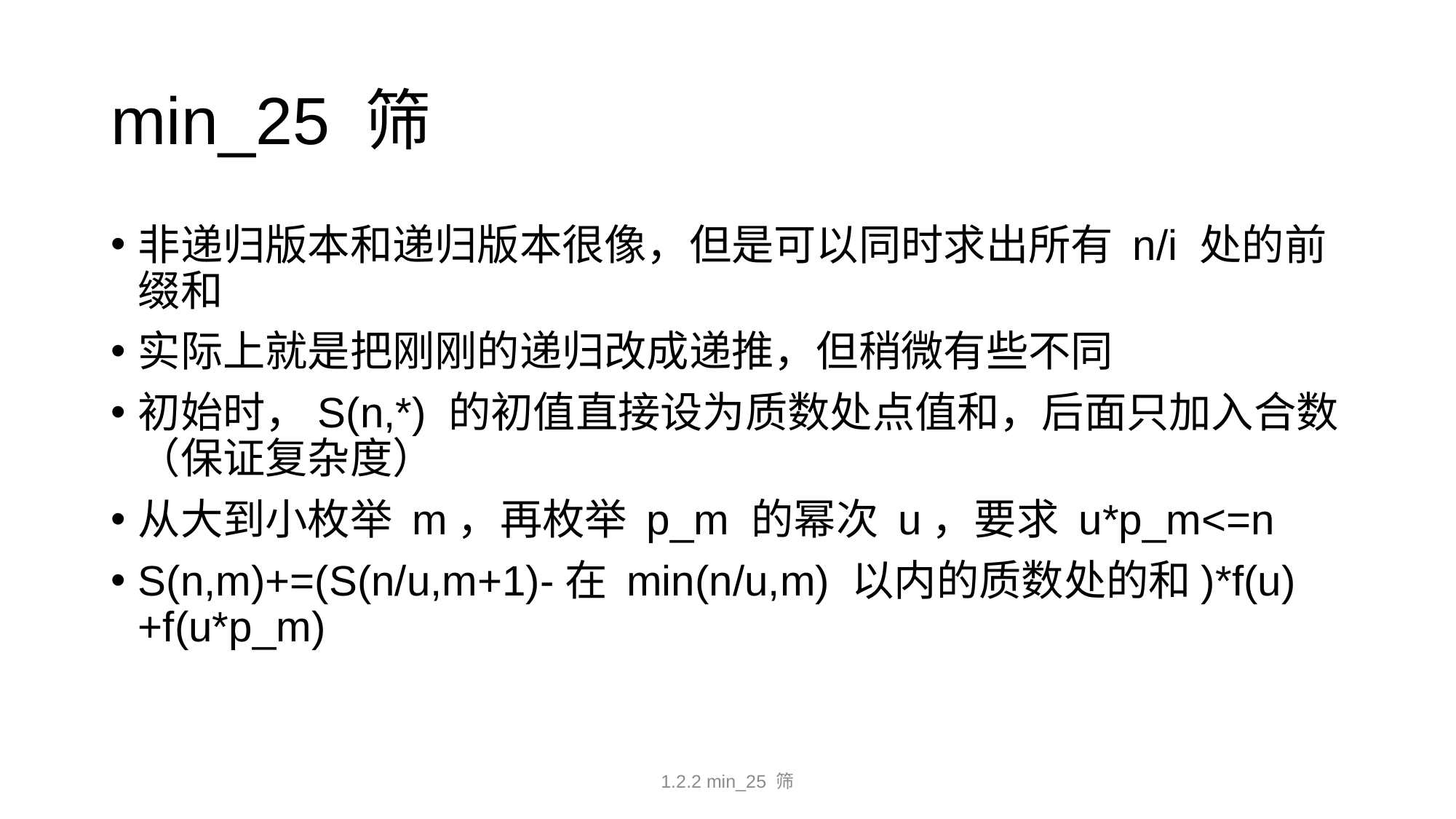

# min_25 筛
非递归版本和递归版本很像，但是可以同时求出所有 n/i 处的前缀和
实际上就是把刚刚的递归改成递推，但稍微有些不同
初始时，S(n,*) 的初值直接设为质数处点值和，后面只加入合数（保证复杂度）
从大到小枚举 m，再枚举 p_m 的幂次 u，要求 u*p_m<=n
S(n,m)+=(S(n/u,m+1)-在 min(n/u,m) 以内的质数处的和)*f(u)+f(u*p_m)

1.2.2 min_25 筛